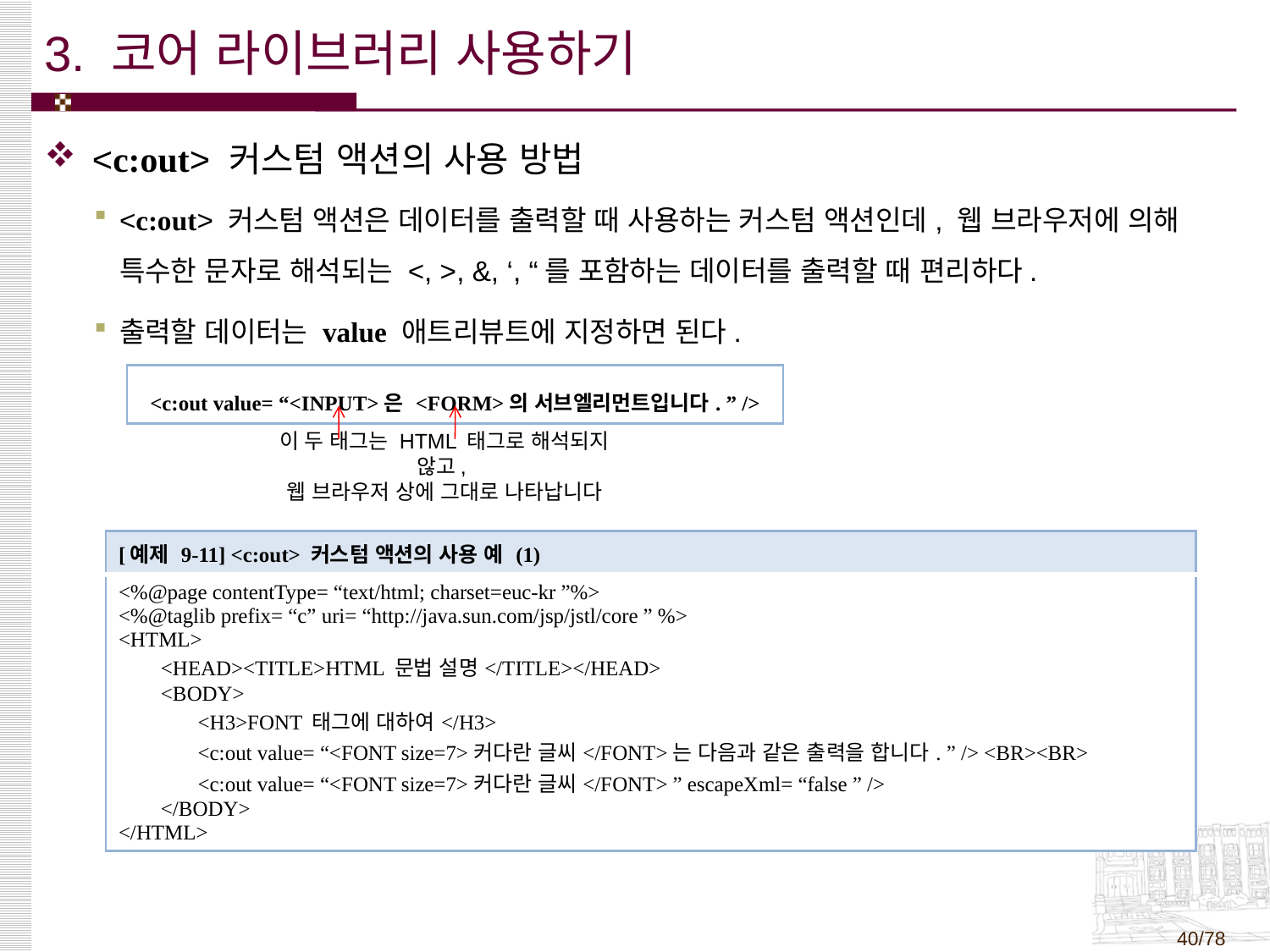

# 3. 코어 라이브러리 사용하기
<c:out> 커스텀 액션의 사용 방법
<c:out> 커스텀 액션은 데이터를 출력할 때 사용하는 커스텀 액션인데, 웹 브라우저에 의해 특수한 문자로 해석되는 <, >, &, ‘, “를 포함하는 데이터를 출력할 때 편리하다.
출력할 데이터는 value 애트리뷰트에 지정하면 된다.

| <c:out value= “<INPUT>은 <FORM>의 서브엘리먼트입니다. ” /> |
| --- |
이 두 태그는 HTML 태그로 해석되지 않고,
웹 브라우저 상에 그대로 나타납니다
| [예제 9-11] <c:out> 커스텀 액션의 사용 예 (1) |
| --- |
| <%@page contentType= “text/html; charset=euc-kr ”%> <%@taglib prefix= “c” uri= “http://java.sun.com/jsp/jstl/core ” %> <HTML> <HEAD><TITLE>HTML 문법 설명</TITLE></HEAD> <BODY> <H3>FONT 태그에 대하여</H3> <c:out value= “<FONT size=7>커다란 글씨</FONT>는 다음과 같은 출력을 합니다. ” /> <BR><BR> <c:out value= “<FONT size=7>커다란 글씨</FONT> ” escapeXml= “false ” /> </BODY> </HTML> |